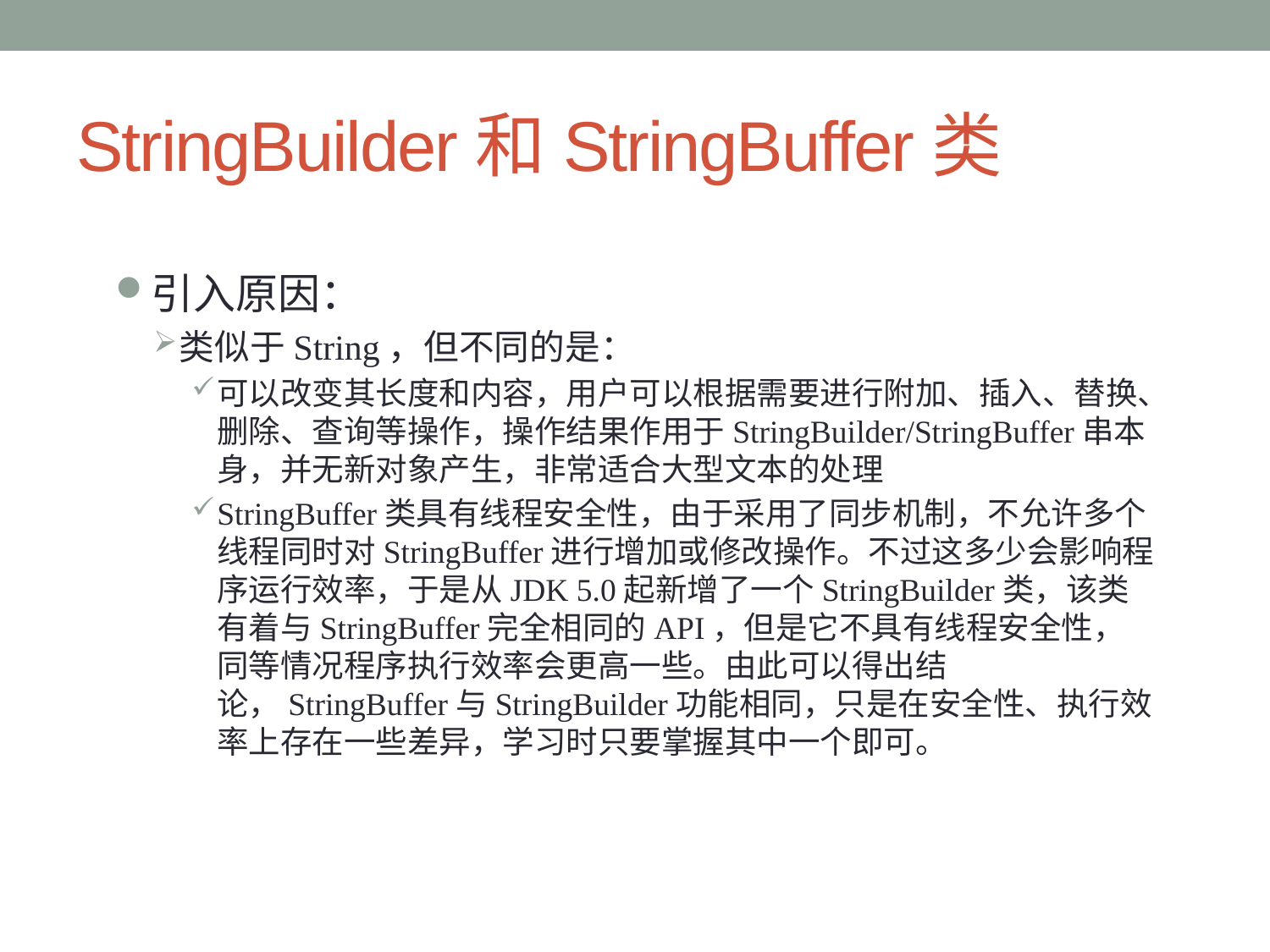

# StringBuilder和StringBuffer类
引入原因：
类似于String，但不同的是：
可以改变其长度和内容，用户可以根据需要进行附加、插入、替换、删除、查询等操作，操作结果作用于StringBuilder/StringBuffer串本身，并无新对象产生，非常适合大型文本的处理
StringBuffer类具有线程安全性，由于采用了同步机制，不允许多个线程同时对StringBuffer进行增加或修改操作。不过这多少会影响程序运行效率，于是从JDK 5.0起新增了一个StringBuilder类，该类有着与StringBuffer完全相同的API，但是它不具有线程安全性，同等情况程序执行效率会更高一些。由此可以得出结论，StringBuffer与StringBuilder功能相同，只是在安全性、执行效率上存在一些差异，学习时只要掌握其中一个即可。